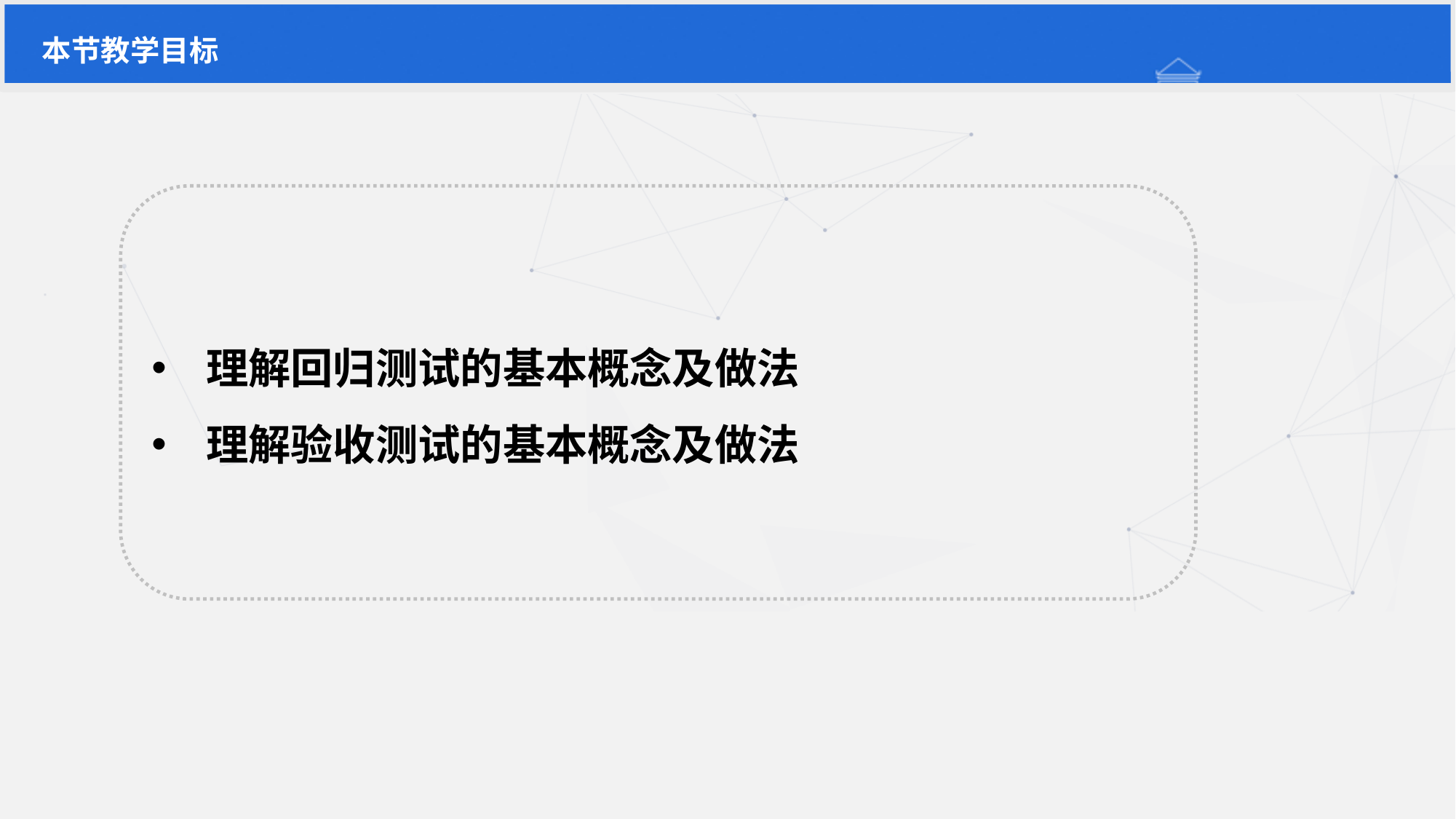

本节教学目标
理解回归测试的基本概念及做法
理解验收测试的基本概念及做法